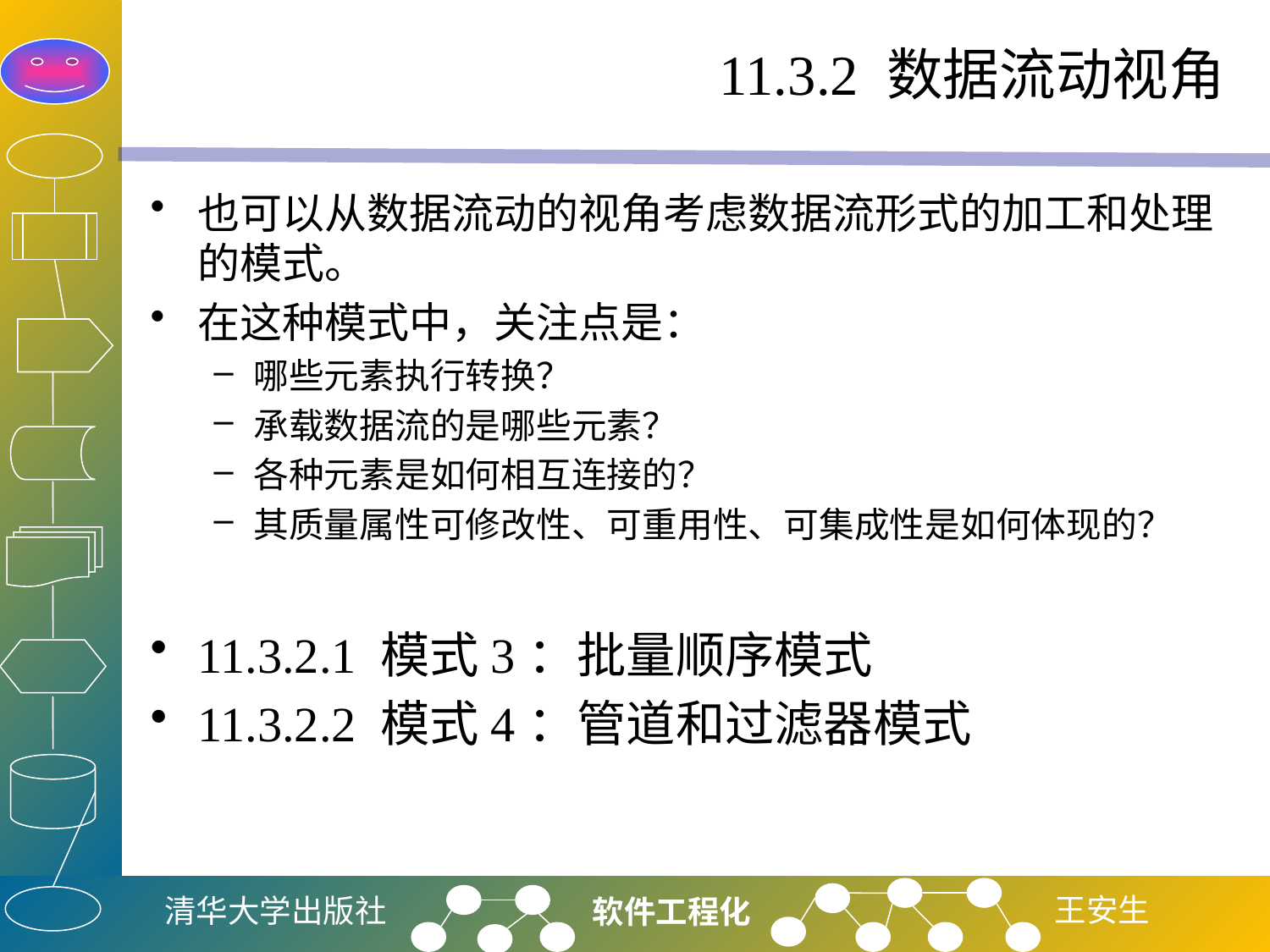

# 11.3.2 数据流动视角
也可以从数据流动的视角考虑数据流形式的加工和处理的模式。
在这种模式中，关注点是：
哪些元素执行转换？
承载数据流的是哪些元素？
各种元素是如何相互连接的？
其质量属性可修改性、可重用性、可集成性是如何体现的？

11.3.2.1 模式3：批量顺序模式
11.3.2.2 模式4：管道和过滤器模式